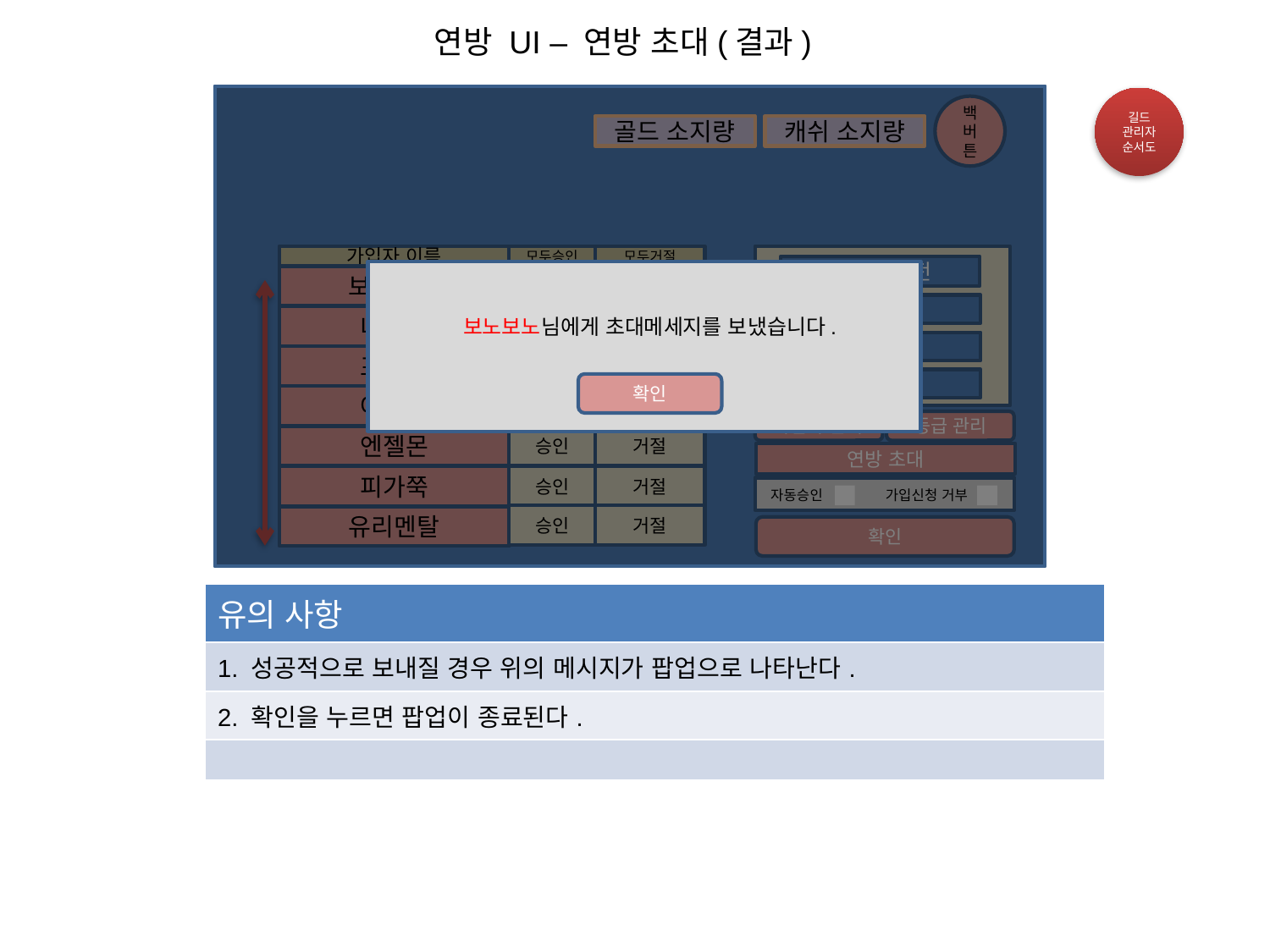

연방 UI – 연방 초대(결과)

백버튼
골드 소지량
캐쉬 소지량
가입자 이름
모두승인
모두거절
보노보노
승인
거절
너부리
승인
거절
승인
거절
포로리
아구몬
승인
거절
등급 관리
승인
거절
엔젤몬
승인
거절
피가쭉
승인
거절
유리멘탈
확인

불타는 성전
설립자
레이드 포인트
가입자 수

길드 관리자 순서도

보노보노님에게 초대메세지를 보냈습니다.
확인
가입자 관리
연방 초대

자동승인
가입신청 거부

| 유의 사항 |
| --- |
| 1. 성공적으로 보내질 경우 위의 메시지가 팝업으로 나타난다. |
| 2. 확인을 누르면 팝업이 종료된다. |
|  |